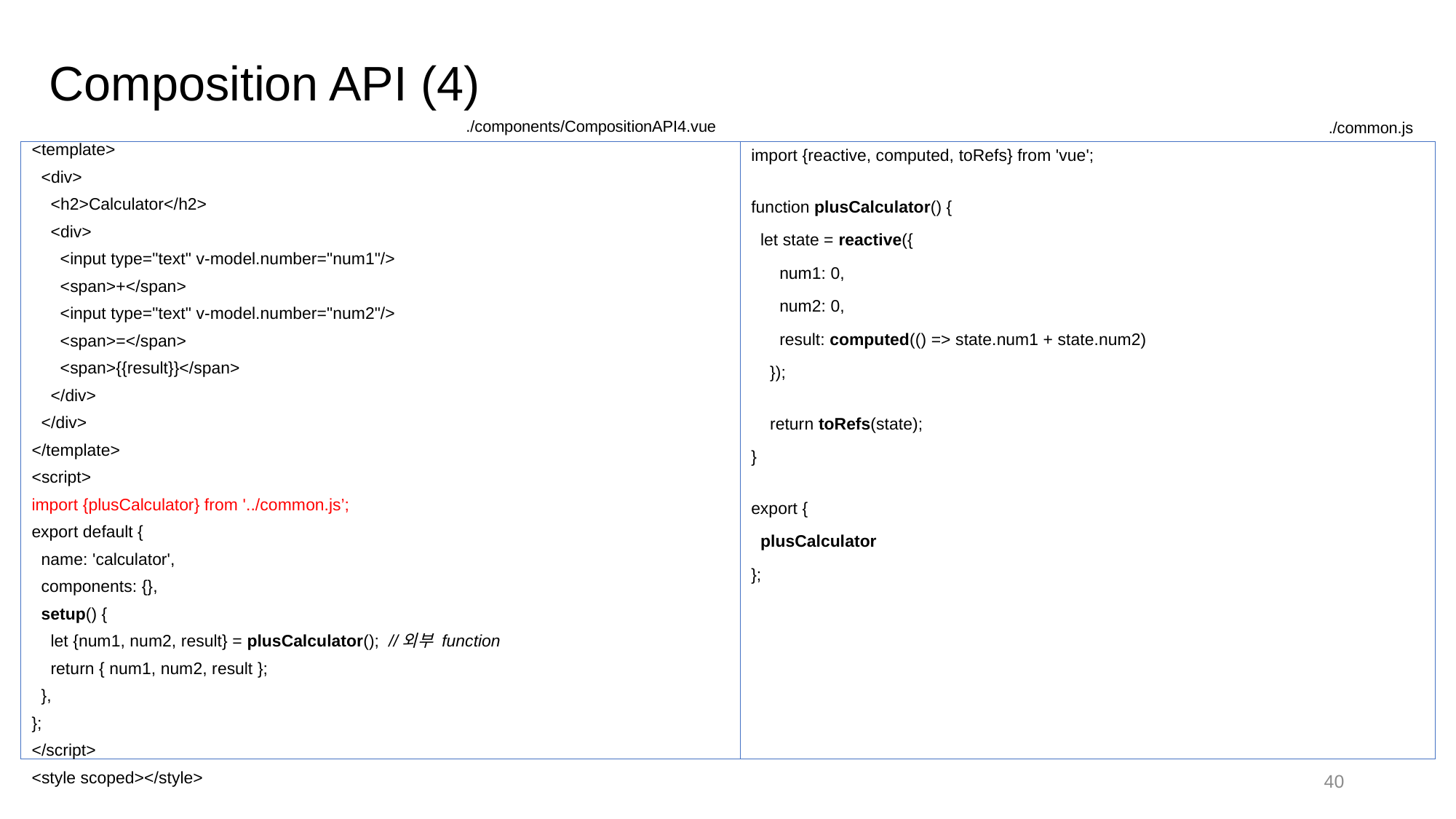

# Composition API (4)
./components/CompositionAPI4.vue
./common.js
<template>
  <div>
    <h2>Calculator</h2>
    <div>
      <input type="text" v-model.number="num1"/>
      <span>+</span>
      <input type="text" v-model.number="num2"/>
      <span>=</span>
      <span>{{result}}</span>
    </div>
  </div>
</template>
<script>
import {plusCalculator} from '../common.js’;
export default {
  name: 'calculator',
  components: {},
  setup() {
    let {num1, num2, result} = plusCalculator();  //외부 function
    return { num1, num2, result };
  },
};
</script>
<style scoped></style>
import {reactive, computed, toRefs} from 'vue';
function plusCalculator() {
  let state = reactive({
      num1: 0,
      num2: 0,
      result: computed(() => state.num1 + state.num2)
    });
    return toRefs(state);
}
export {
  plusCalculator
};
40